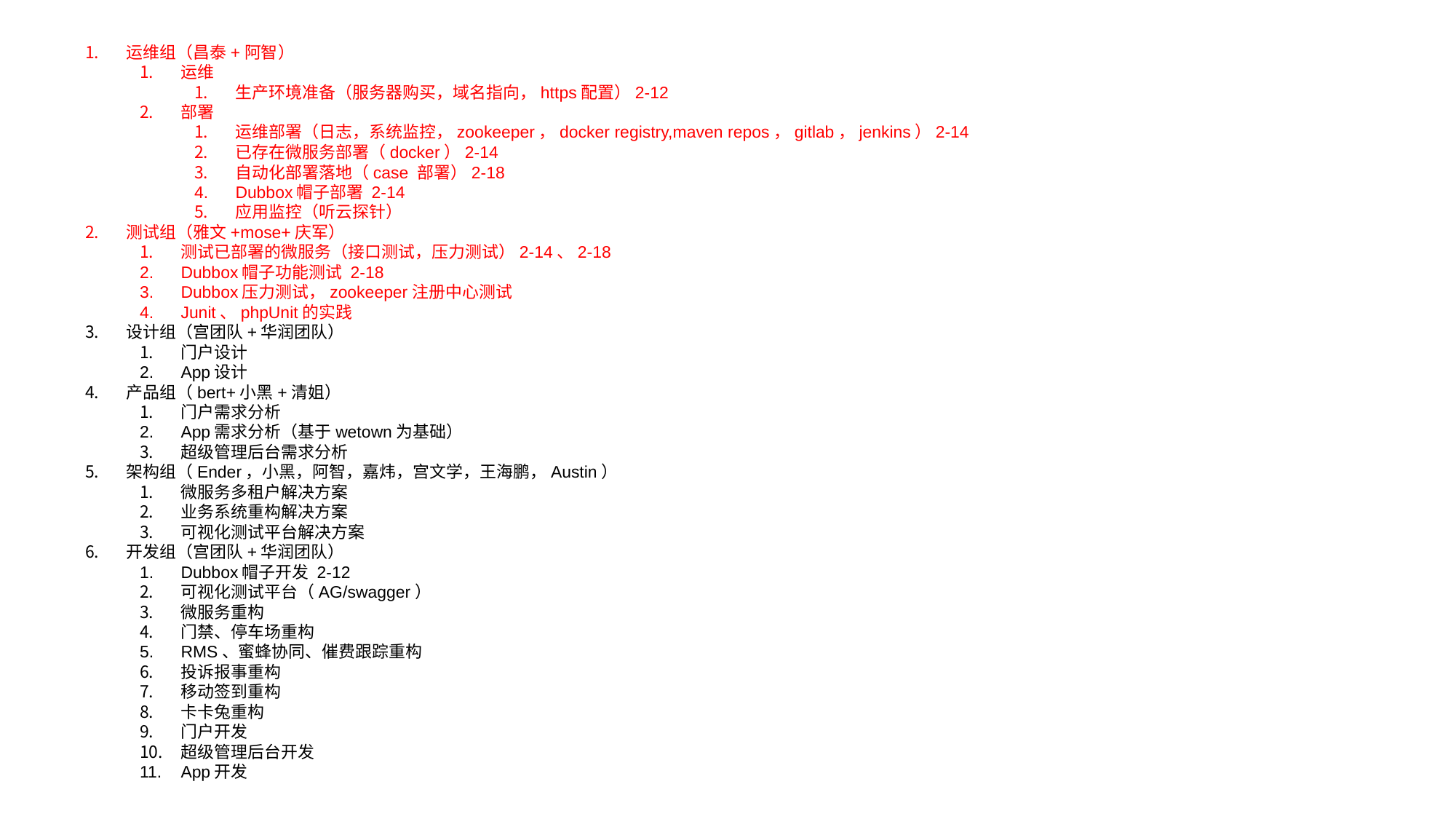

运维组（昌泰+阿智）
运维
生产环境准备（服务器购买，域名指向，https配置）2-12
部署
运维部署（日志，系统监控，zookeeper，docker registry,maven repos，gitlab，jenkins）2-14
已存在微服务部署（docker）2-14
自动化部署落地（case 部署）2-18
Dubbox帽子部署 2-14
应用监控（听云探针）
测试组（雅文+mose+庆军）
测试已部署的微服务（接口测试，压力测试）2-14、2-18
Dubbox帽子功能测试 2-18
Dubbox压力测试，zookeeper注册中心测试
Junit、phpUnit的实践
设计组（宫团队+华润团队）
门户设计
App设计
产品组（bert+小黑+清姐）
门户需求分析
App需求分析（基于wetown为基础）
超级管理后台需求分析
架构组（Ender，小黑，阿智，嘉炜，宫文学，王海鹏，Austin）
微服务多租户解决方案
业务系统重构解决方案
可视化测试平台解决方案
开发组（宫团队+华润团队）
Dubbox帽子开发 2-12
可视化测试平台（AG/swagger）
微服务重构
门禁、停车场重构
RMS、蜜蜂协同、催费跟踪重构
投诉报事重构
移动签到重构
卡卡兔重构
门户开发
超级管理后台开发
App开发